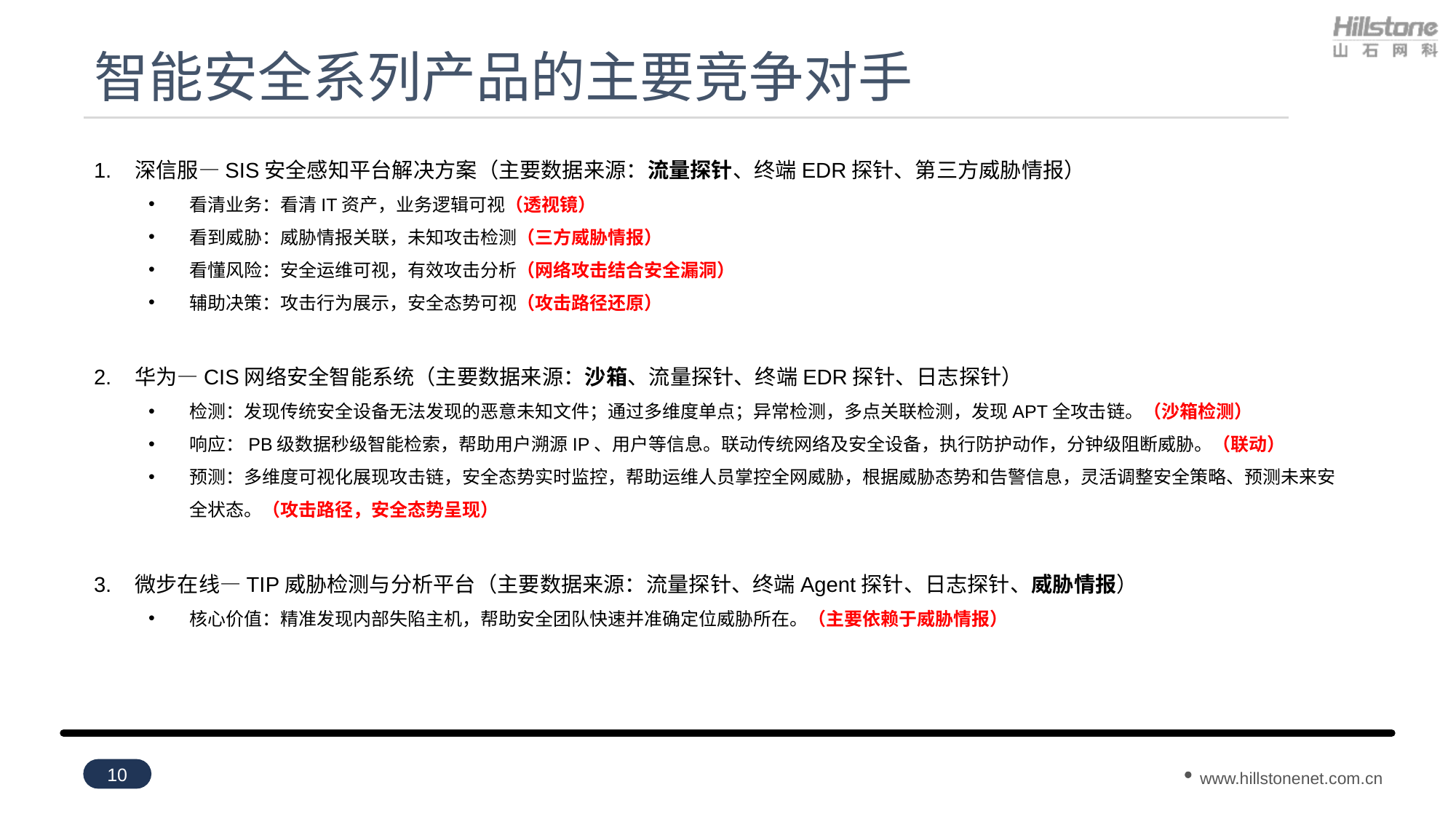

# 智能安全系列产品的主要竞争对手
深信服—SIS安全感知平台解决方案（主要数据来源：流量探针、终端EDR探针、第三方威胁情报）
看清业务：看清IT资产，业务逻辑可视（透视镜）
看到威胁：威胁情报关联，未知攻击检测（三方威胁情报）
看懂风险：安全运维可视，有效攻击分析（网络攻击结合安全漏洞）
辅助决策：攻击行为展示，安全态势可视（攻击路径还原）

华为—CIS网络安全智能系统（主要数据来源：沙箱、流量探针、终端EDR探针、日志探针）
检测：发现传统安全设备无法发现的恶意未知文件；通过多维度单点；异常检测，多点关联检测，发现APT全攻击链。（沙箱检测）
响应：PB级数据秒级智能检索，帮助用户溯源IP、用户等信息。联动传统网络及安全设备，执行防护动作，分钟级阻断威胁。（联动）
预测：多维度可视化展现攻击链，安全态势实时监控，帮助运维人员掌控全网威胁，根据威胁态势和告警信息，灵活调整安全策略、预测未来安全状态。（攻击路径，安全态势呈现）

微步在线—TIP威胁检测与分析平台（主要数据来源：流量探针、终端Agent探针、日志探针、威胁情报）
核心价值：精准发现内部失陷主机，帮助安全团队快速并准确定位威胁所在。（主要依赖于威胁情报）
10